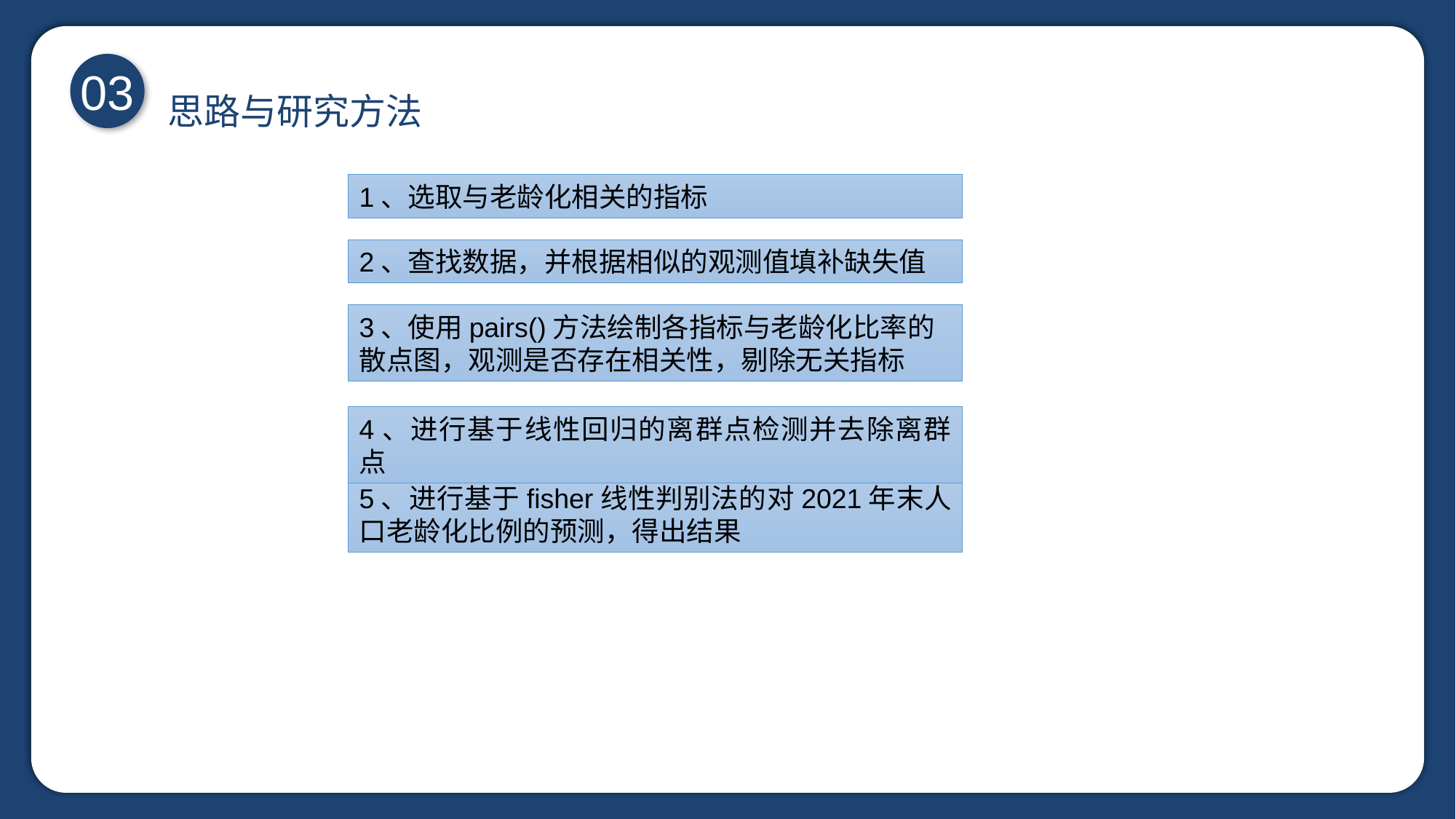

思路与研究方法

03
1、选取与老龄化相关的指标
2、查找数据，并根据相似的观测值填补缺失值
3、使用pairs()方法绘制各指标与老龄化比率的散点图，观测是否存在相关性，剔除无关指标
4、进行基于线性回归的离群点检测并去除离群点
5、进行基于fisher线性判别法的对2021年末人口老龄化比例的预测，得出结果